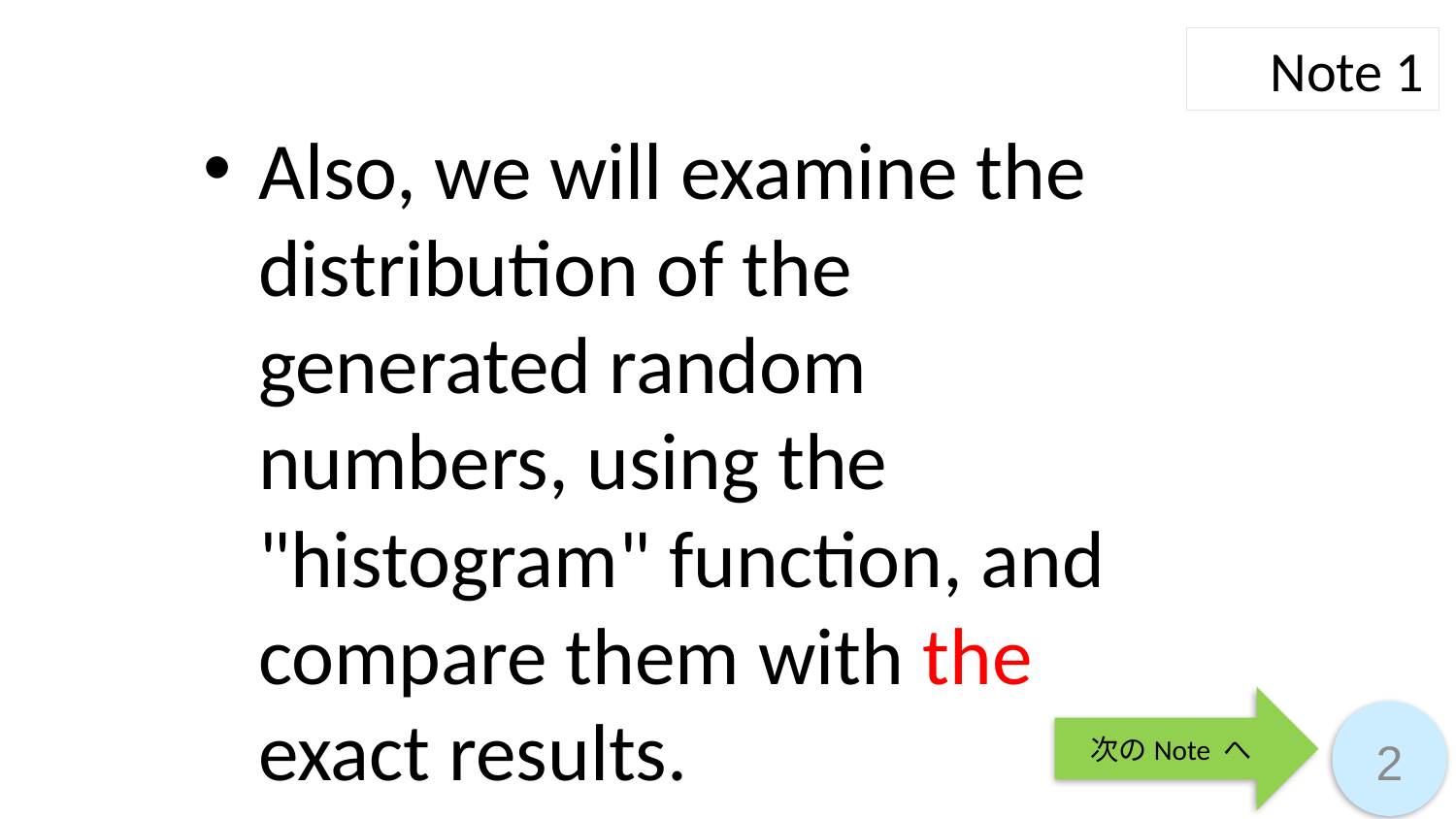

Note 1
Also, we will examine the distribution of the generated random numbers, using the "histogram" function, and compare them with the exact results.
次のNote へ
2